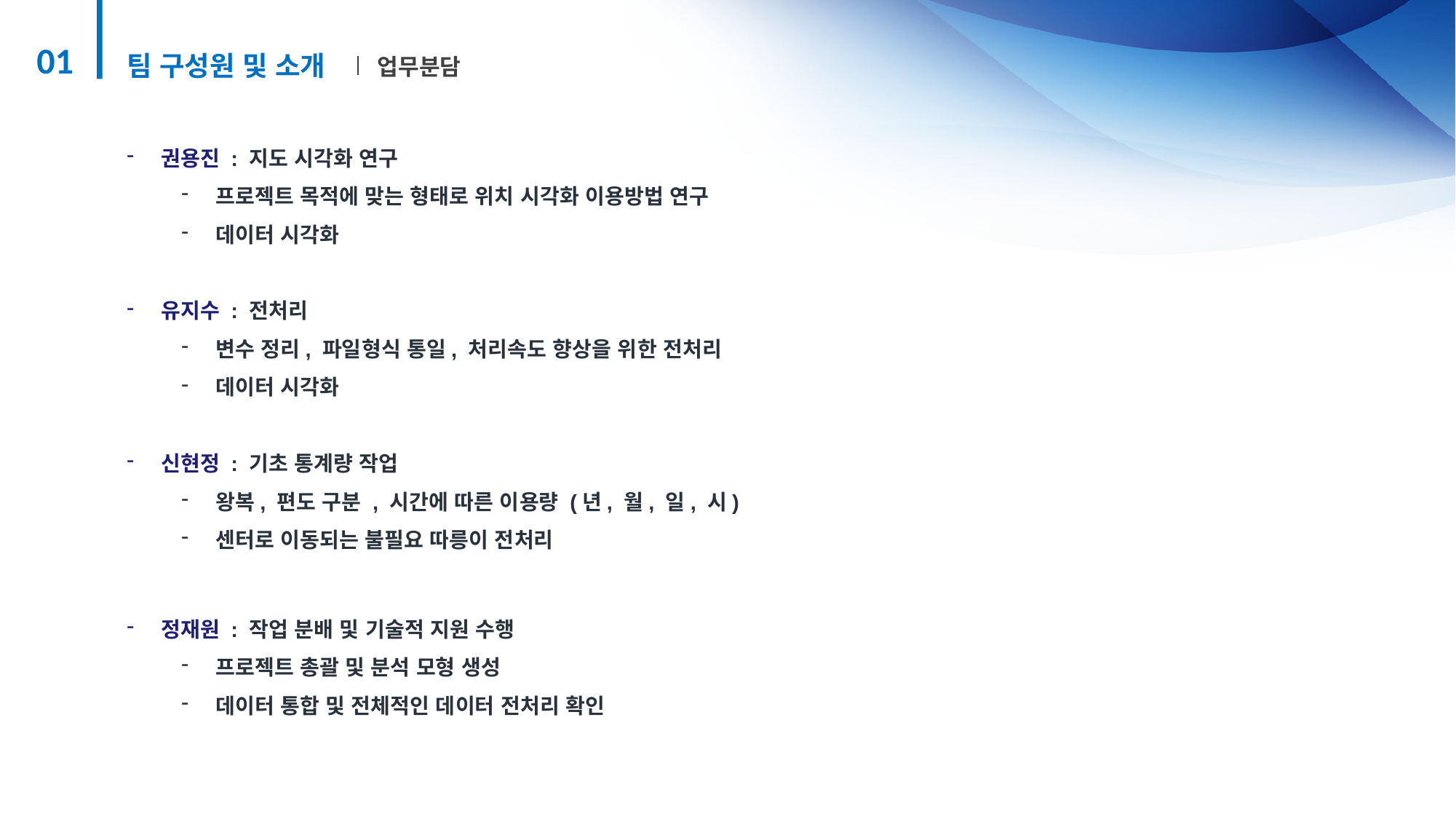

01

팀 구성원 및 소개
업무분담
권용진 : 지도 시각화 연구
프로젝트 목적에 맞는 형태로 위치 시각화 이용방법 연구
데이터 시각화

유지수 : 전처리
변수 정리, 파일형식 통일, 처리속도 향상을 위한 전처리
데이터 시각화

신현정 : 기초 통계량 작업
왕복, 편도 구분 , 시간에 따른 이용량 (년, 월, 일, 시)
센터로 이동되는 불필요 따릉이 전처리

정재원 : 작업 분배 및 기술적 지원 수행
프로젝트 총괄 및 분석 모형 생성
데이터 통합 및 전체적인 데이터 전처리 확인